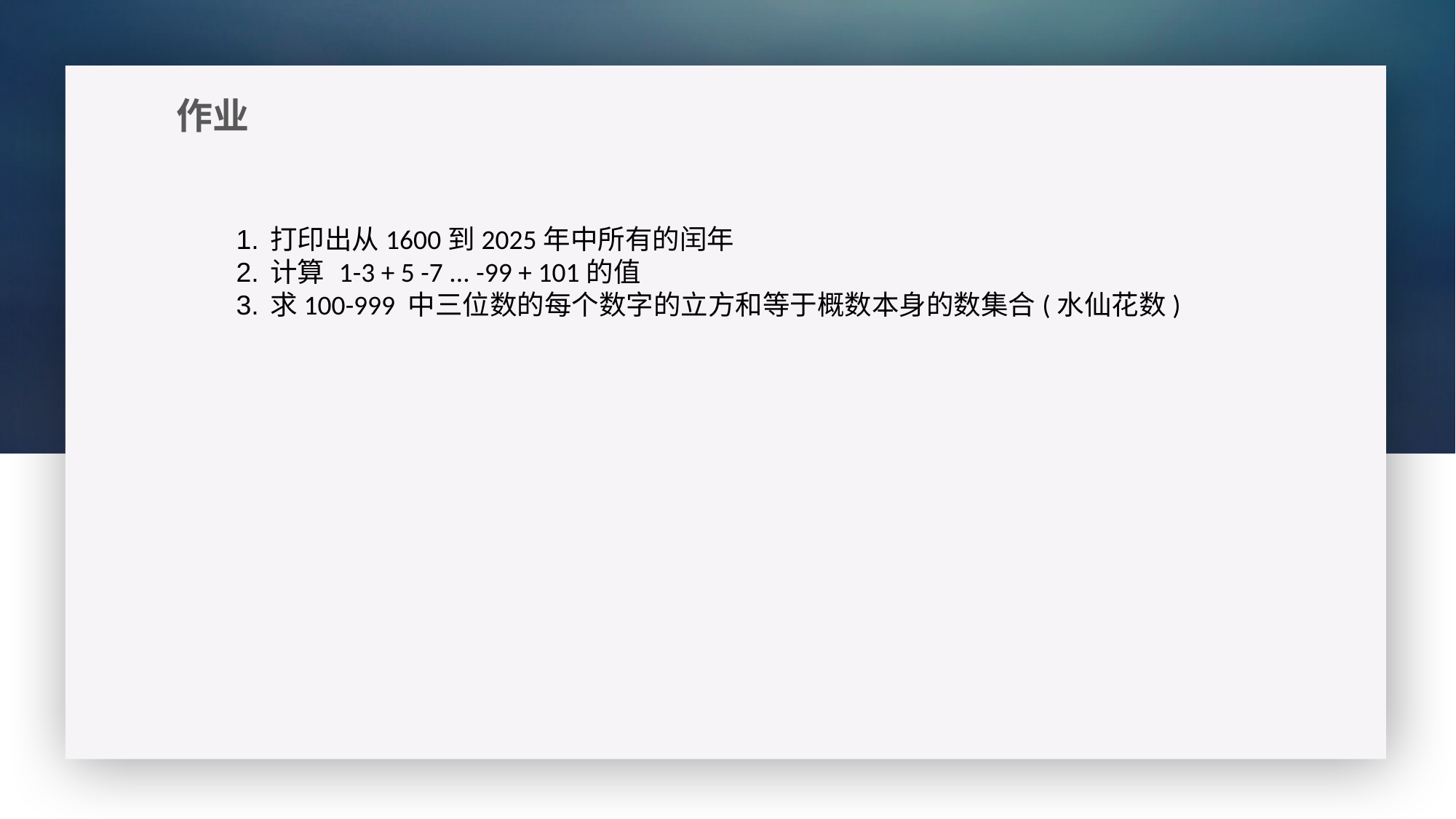

作业

打印出从1600到2025年中所有的闰年
计算 1-3 + 5 -7 ... -99 + 101的值
求100-999 中三位数的每个数字的立方和等于概数本身的数集合(水仙花数)